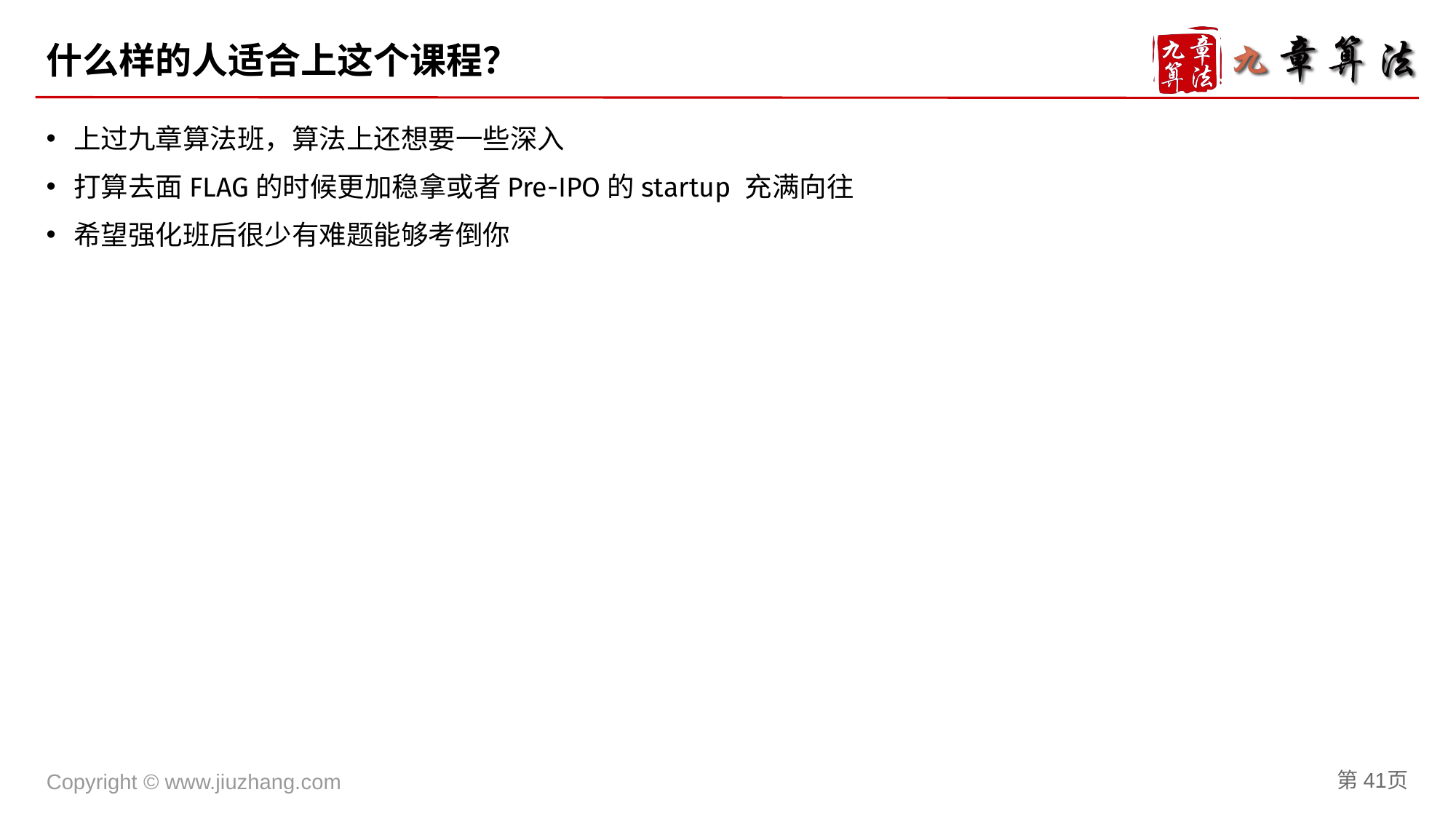

# 什么样的人适合上这个课程？
上过九章算法班，算法上还想要一些深入
打算去面FLAG的时候更加稳拿或者Pre-IPO的startup 充满向往
希望强化班后很少有难题能够考倒你

第41页